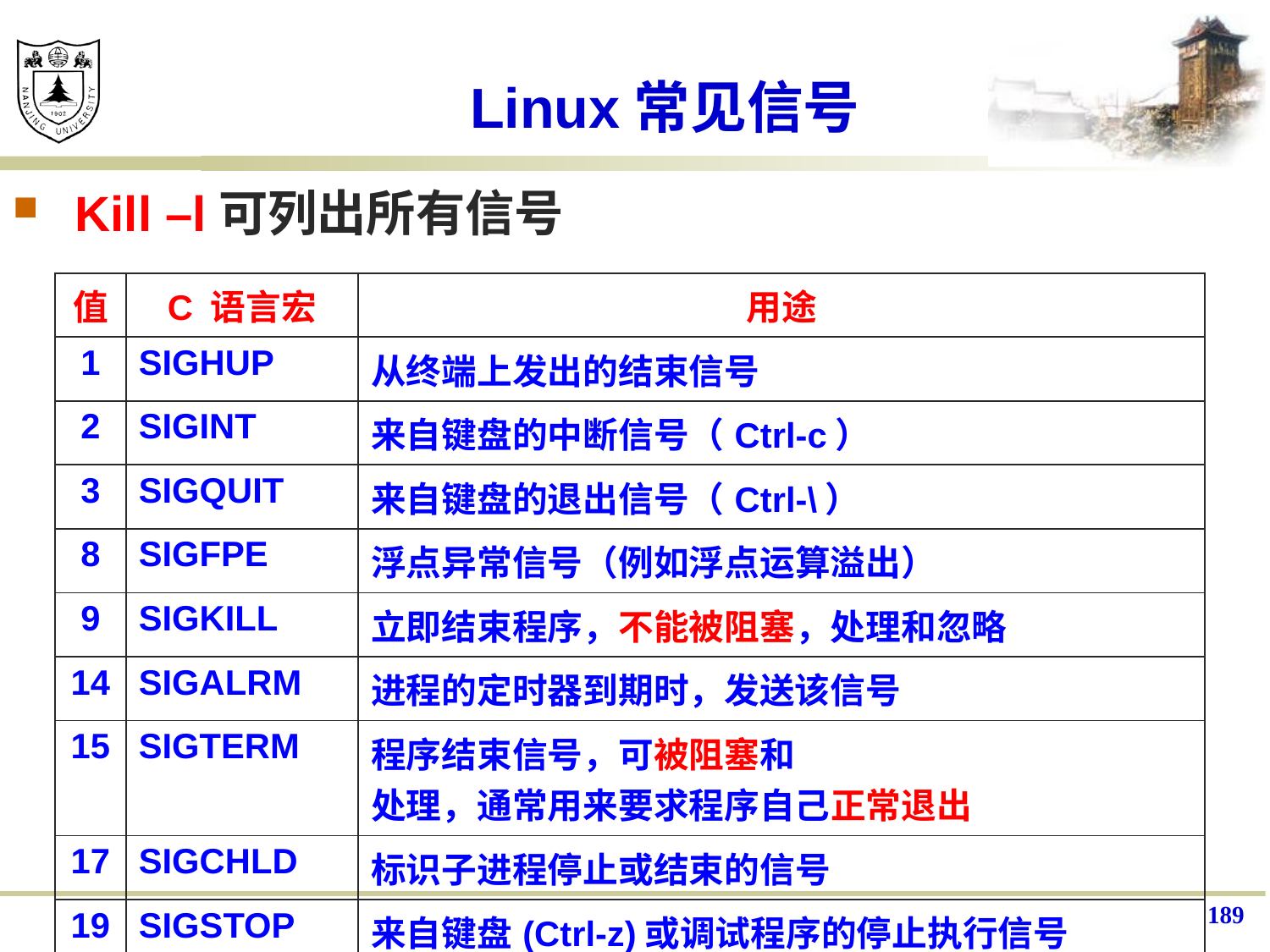

# Linux常见信号
Kill –l可列出所有信号
| 值 | C 语言宏 | 用途 |
| --- | --- | --- |
| 1 | SIGHUP | 从终端上发出的结束信号 |
| 2 | SIGINT | 来自键盘的中断信号（Ctrl-c） |
| 3 | SIGQUIT | 来自键盘的退出信号（Ctrl-\） |
| 8 | SIGFPE | 浮点异常信号（例如浮点运算溢出） |
| 9 | SIGKILL | 立即结束程序，不能被阻塞，处理和忽略 |
| 14 | SIGALRM | 进程的定时器到期时，发送该信号 |
| 15 | SIGTERM | 程序结束信号，可被阻塞和 处理，通常用来要求程序自己正常退出 |
| 17 | SIGCHLD | 标识子进程停止或结束的信号 |
| 19 | SIGSTOP | 来自键盘(Ctrl-z)或调试程序的停止执行信号 |
189